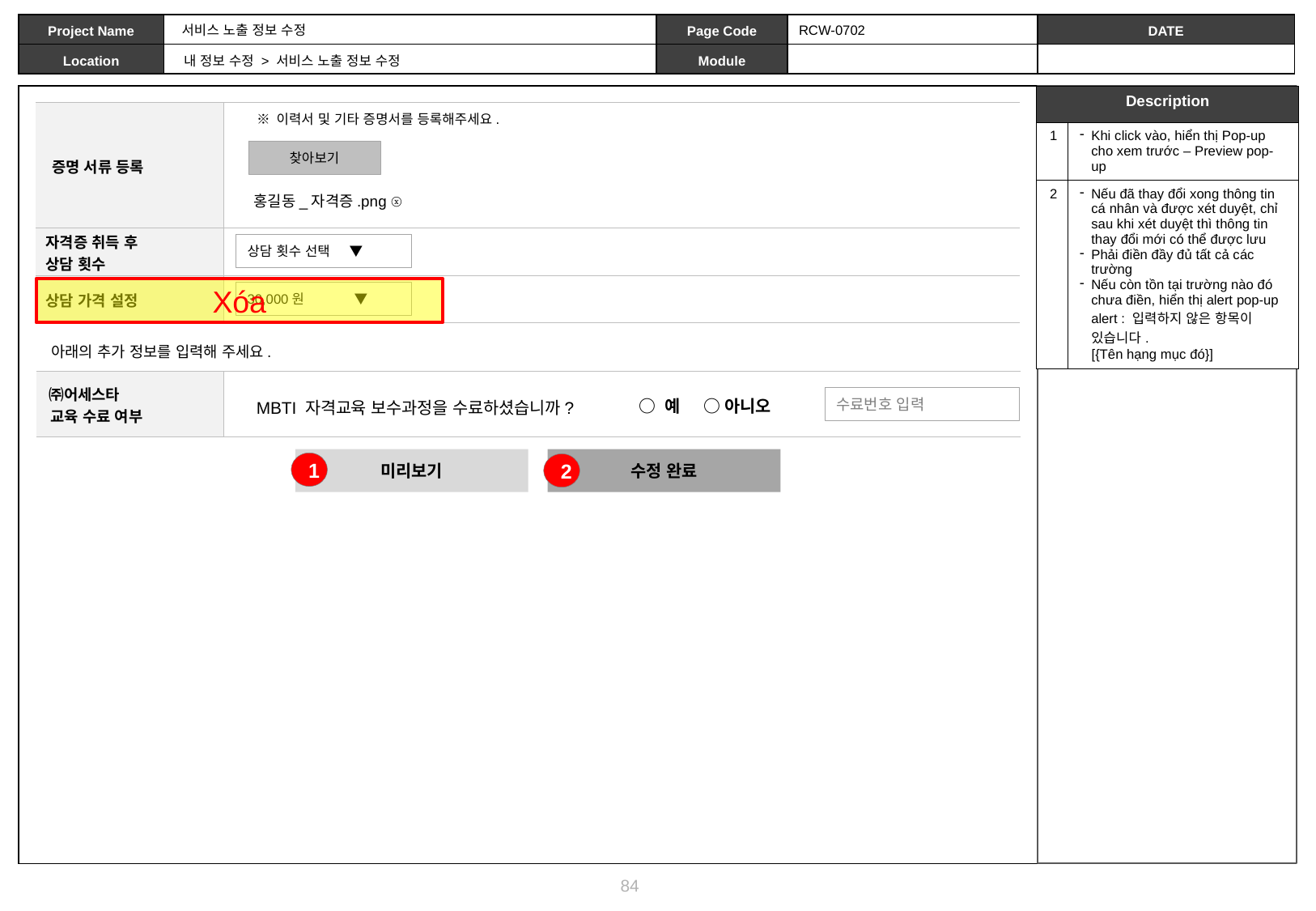

서비스 노출 정보 수정
RCW-0702
내 정보 수정 > 서비스 노출 정보 수정
| Description |  |
| --- | --- |
| 1 | Khi click vào, hiển thị Pop-up cho xem trước – Preview pop-up |
| 2 | Nếu đã thay đổi xong thông tin cá nhân và được xét duyệt, chỉ sau khi xét duyệt thì thông tin thay đổi mới có thể được lưu Phải điền đầy đủ tất cả các trường Nếu còn tồn tại trường nào đó chưa điền, hiển thị alert pop-up alert : 입력하지 않은 항목이 있습니다. [{Tên hạng mục đó}] |
| 증명 서류 등록 |  |
| --- | --- |
| 자격증 취득 후 상담 횟수 |  |
| 상담 가격 설정 |  |
※ 이력서 및 기타 증명서를 등록해주세요.
찾아보기
홍길동_자격증.png ⓧ
상담 횟수 선택     ▼
Xóa
30,000원             ▼
아래의 추가 정보를 입력해 주세요.
| ㈜어세스타 교육 수료 여부 |  |
| --- | --- |
수료번호 입력
○ 예     ○ 아니오
MBTI 자격교육 보수과정을 수료하셨습니까?
미리보기
수정 완료
1
2
84